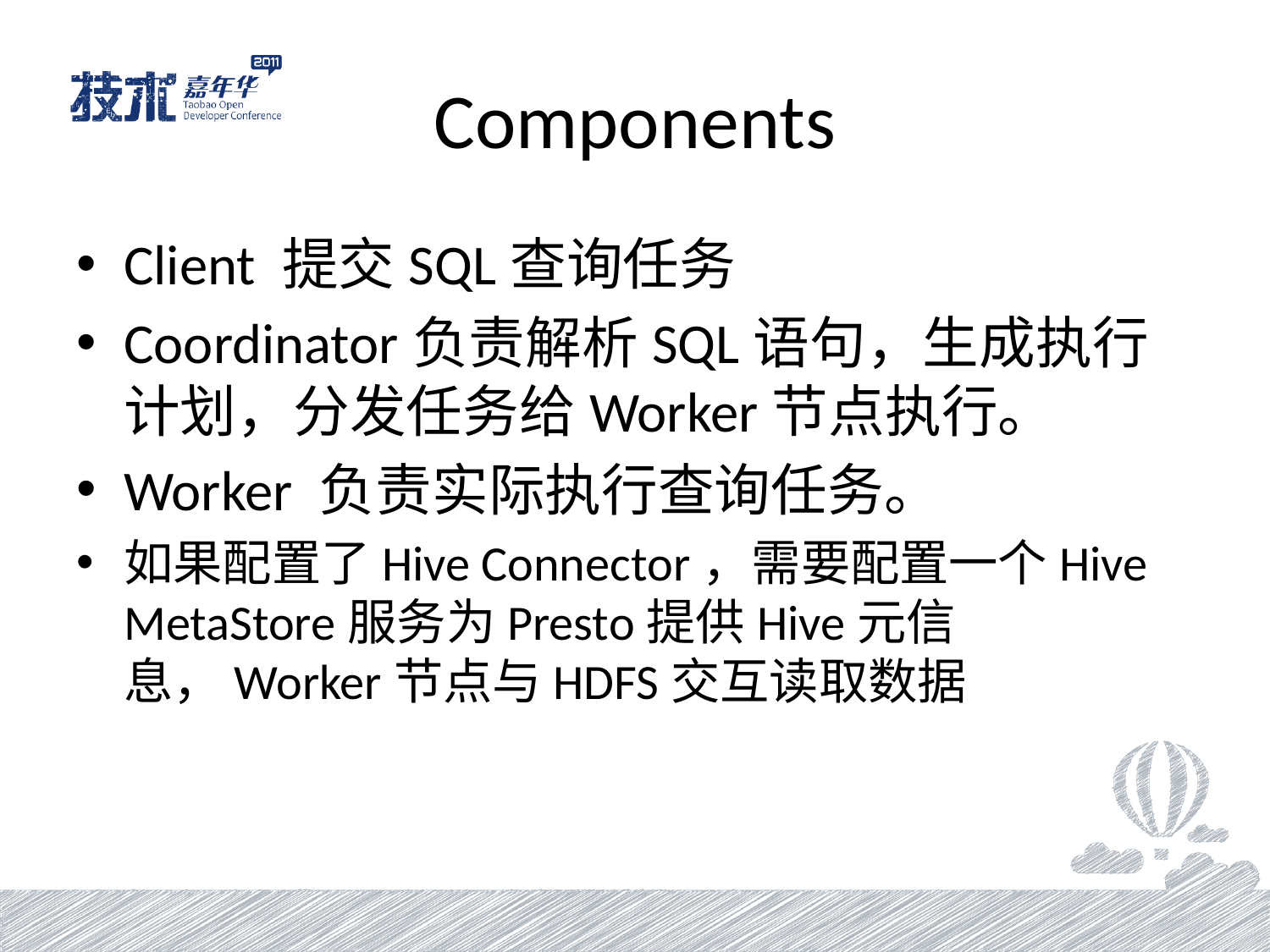

# Components
Client 提交SQL查询任务
Coordinator负责解析SQL语句，生成执行计划，分发任务给Worker节点执行。
Worker 负责实际执行查询任务。
如果配置了Hive Connector，需要配置一个Hive MetaStore服务为Presto提供Hive元信息，Worker节点与HDFS交互读取数据